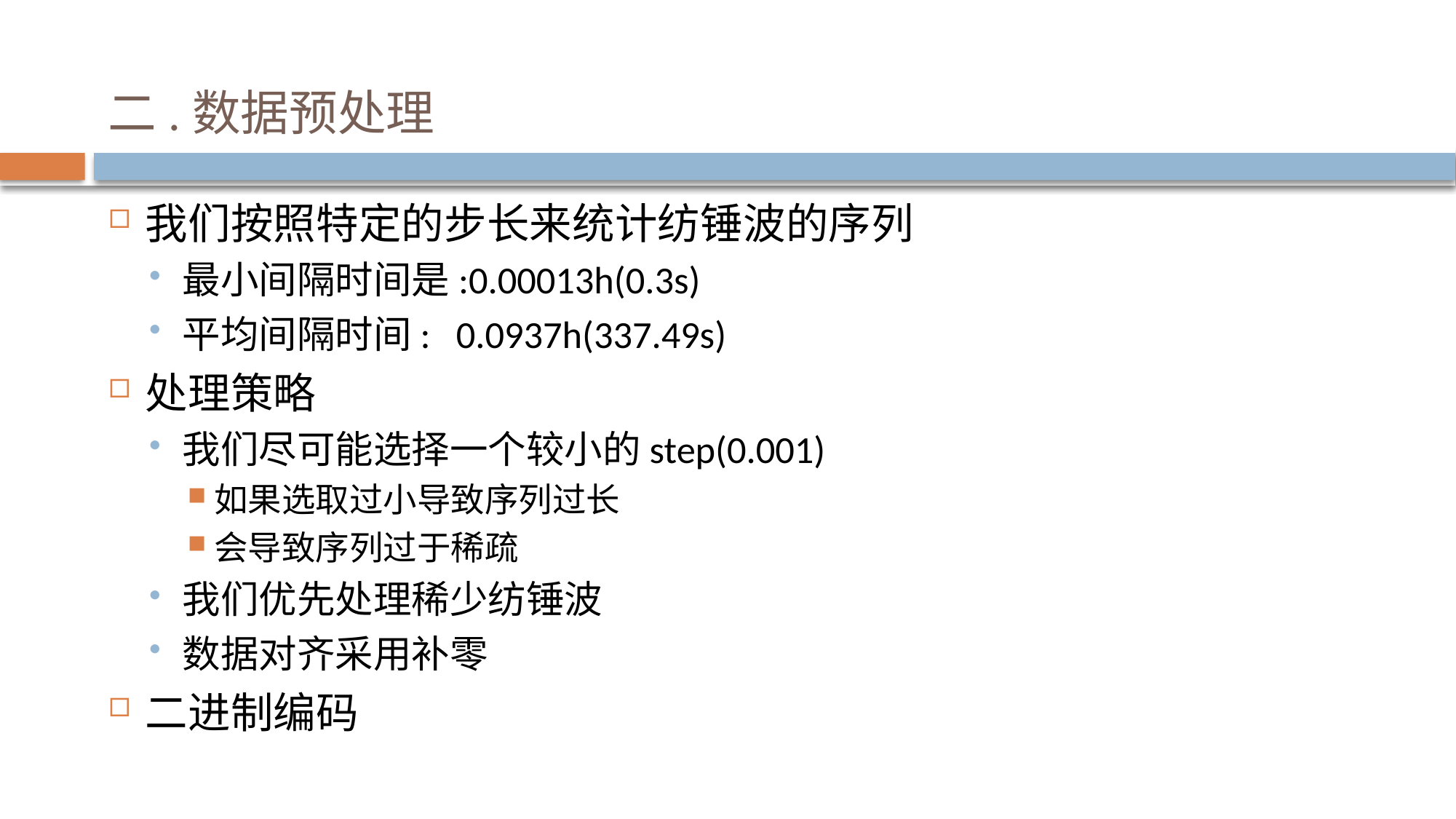

# 二.数据预处理
我们按照特定的步长来统计纺锤波的序列
最小间隔时间是:0.00013h(0.3s)
平均间隔时间:   0.0937h(337.49s)
处理策略
我们尽可能选择一个较小的step(0.001)
如果选取过小导致序列过长
会导致序列过于稀疏
我们优先处理稀少纺锤波
数据对齐采用补零
二进制编码